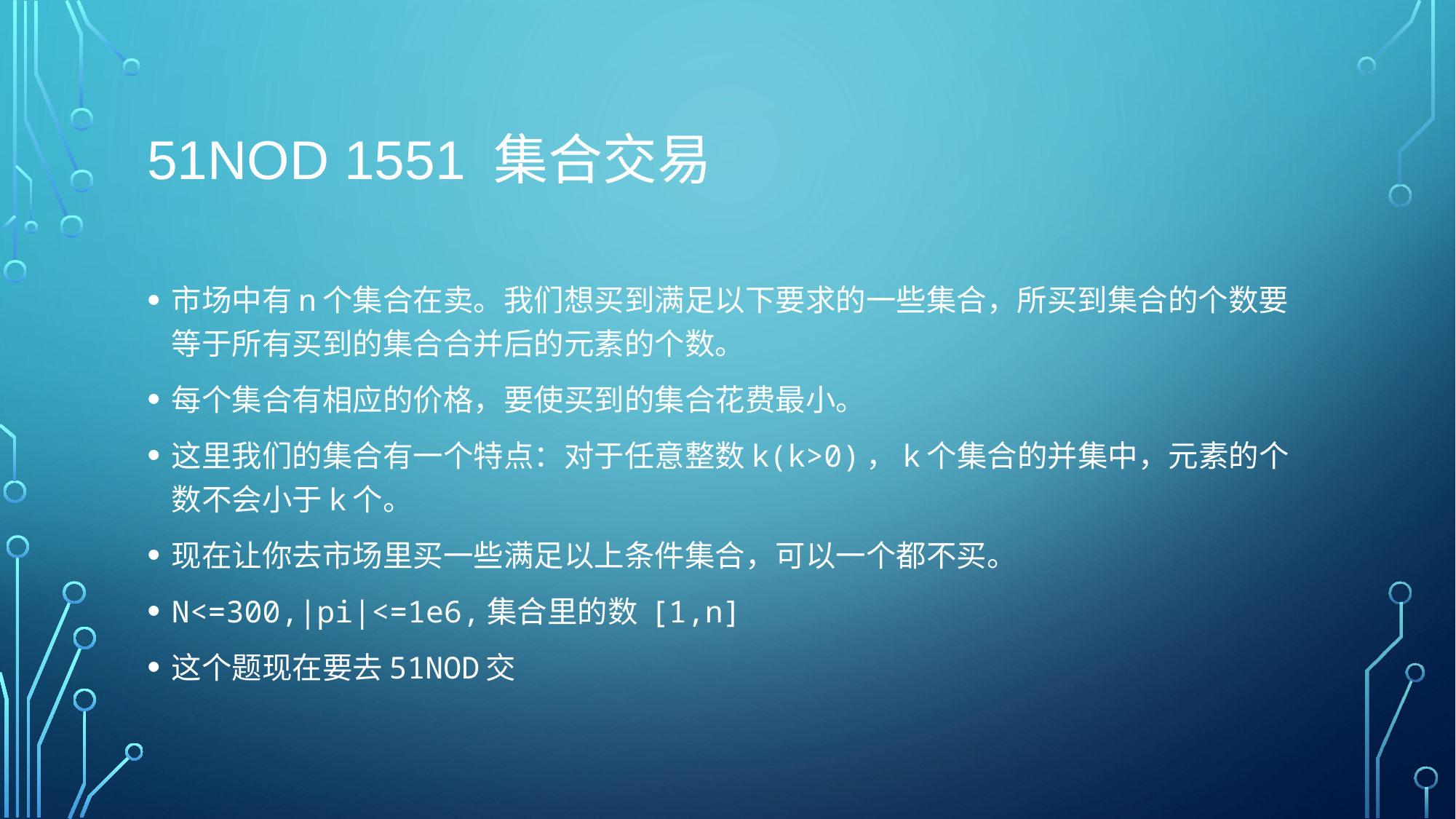

# 51nod 1551 集合交易
市场中有n个集合在卖。我们想买到满足以下要求的一些集合，所买到集合的个数要等于所有买到的集合合并后的元素的个数。
每个集合有相应的价格，要使买到的集合花费最小。
这里我们的集合有一个特点：对于任意整数k(k>0)，k个集合的并集中，元素的个数不会小于k个。
现在让你去市场里买一些满足以上条件集合，可以一个都不买。
N<=300,|pi|<=1e6,集合里的数 [1,n]
这个题现在要去51NOD交